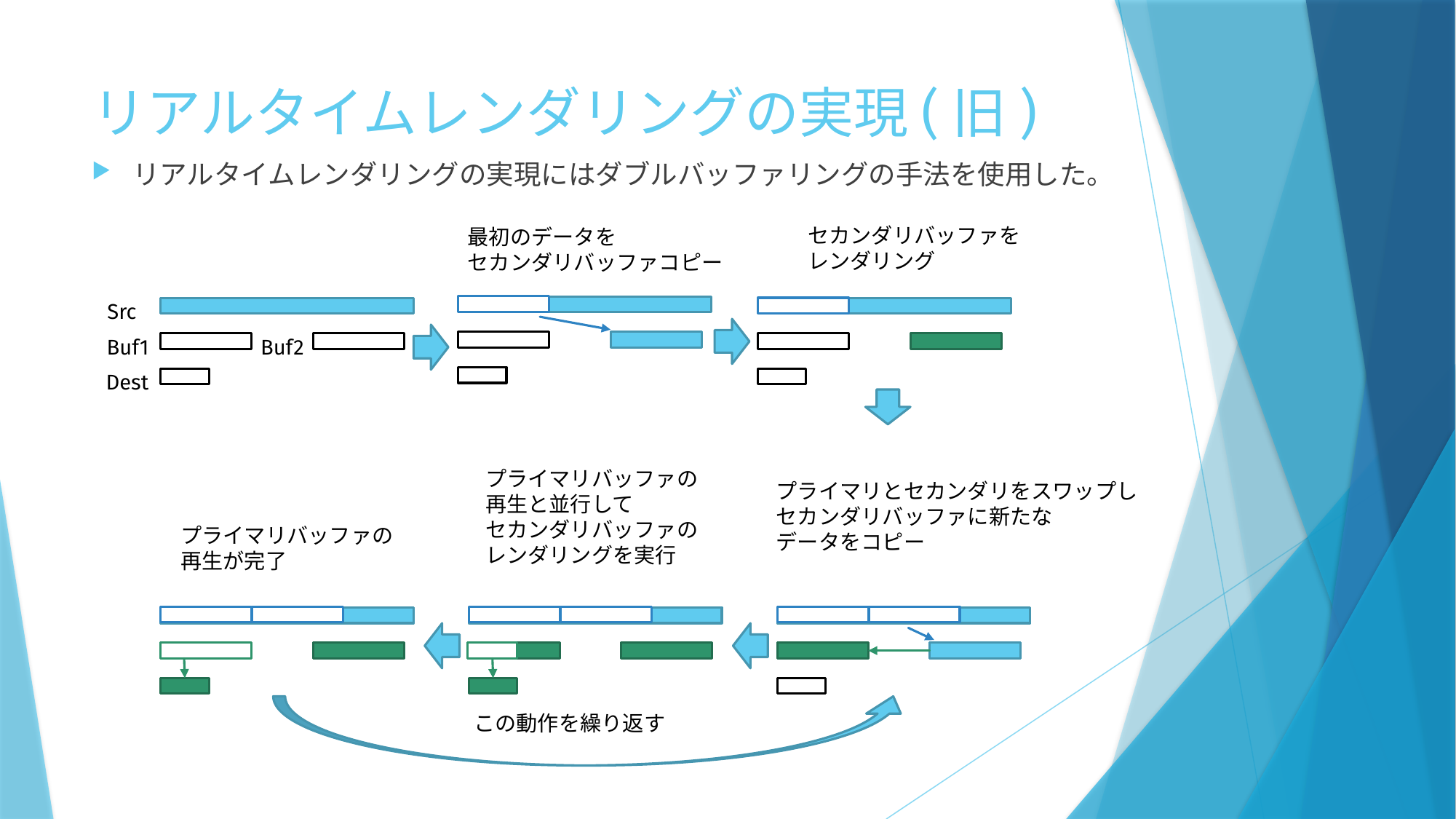

# リアルタイムレンダリングの実現(旧)
リアルタイムレンダリングの実現にはダブルバッファリングの手法を使用した。
セカンダリバッファを
レンダリング
最初のデータを
セカンダリバッファコピー
Src

Buf1
Buf2

Dest

プライマリバッファの
再生と並行して
セカンダリバッファの
レンダリングを実行
プライマリとセカンダリをスワップし
セカンダリバッファに新たな
データをコピー
プライマリバッファの
再生が完了

この動作を繰り返す